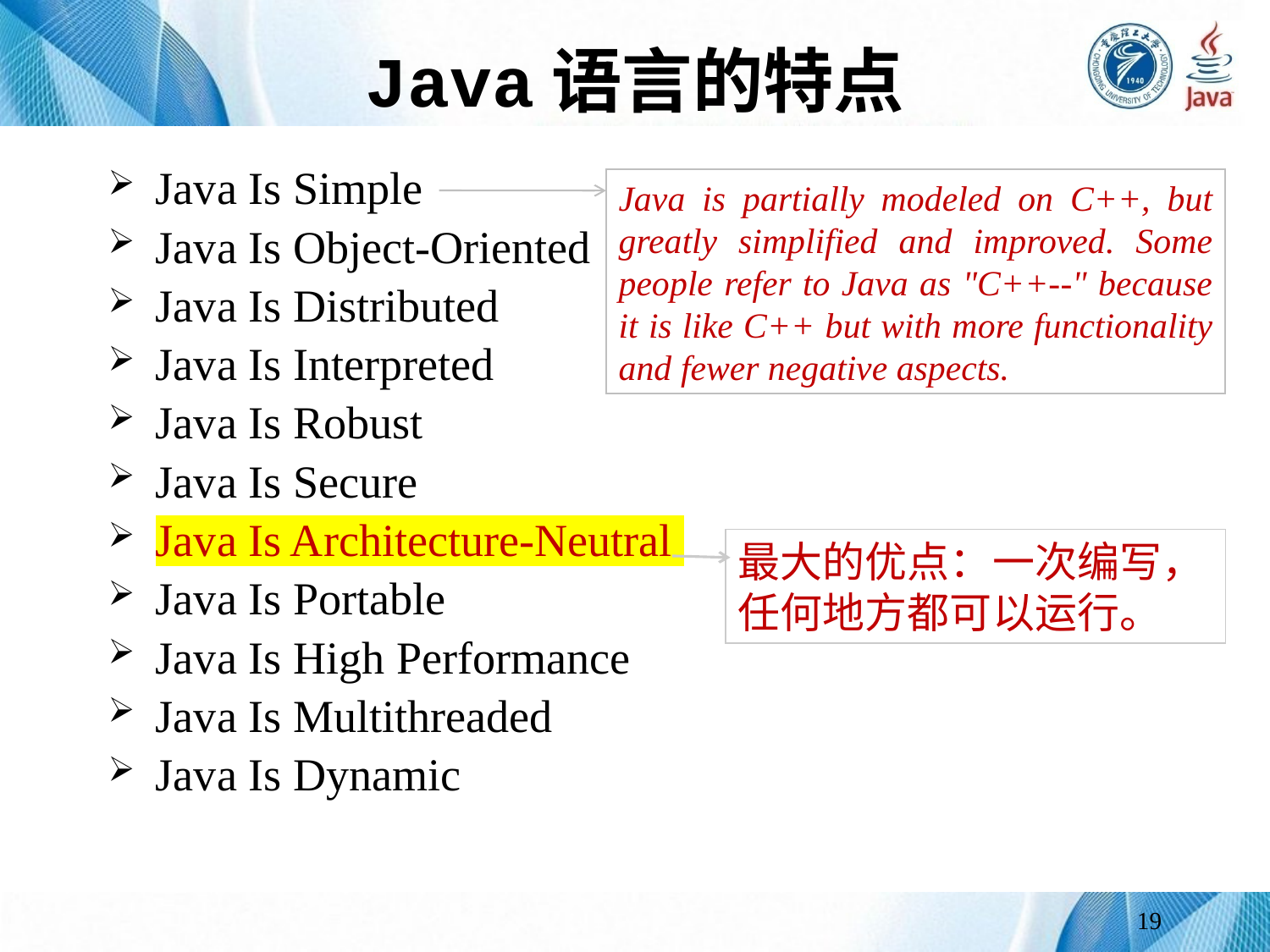

# Java语言的特点
Java Is Simple
Java Is Object-Oriented
Java Is Distributed
Java Is Interpreted
Java Is Robust
Java Is Secure
Java Is Architecture-Neutral
Java Is Portable
Java Is High Performance
Java Is Multithreaded
Java Is Dynamic

Java is partially modeled on C++, but greatly simplified and improved. Some people refer to Java as "C++--" because it is like C++ but with more functionality and fewer negative aspects.
最大的优点：一次编写，任何地方都可以运行。
19